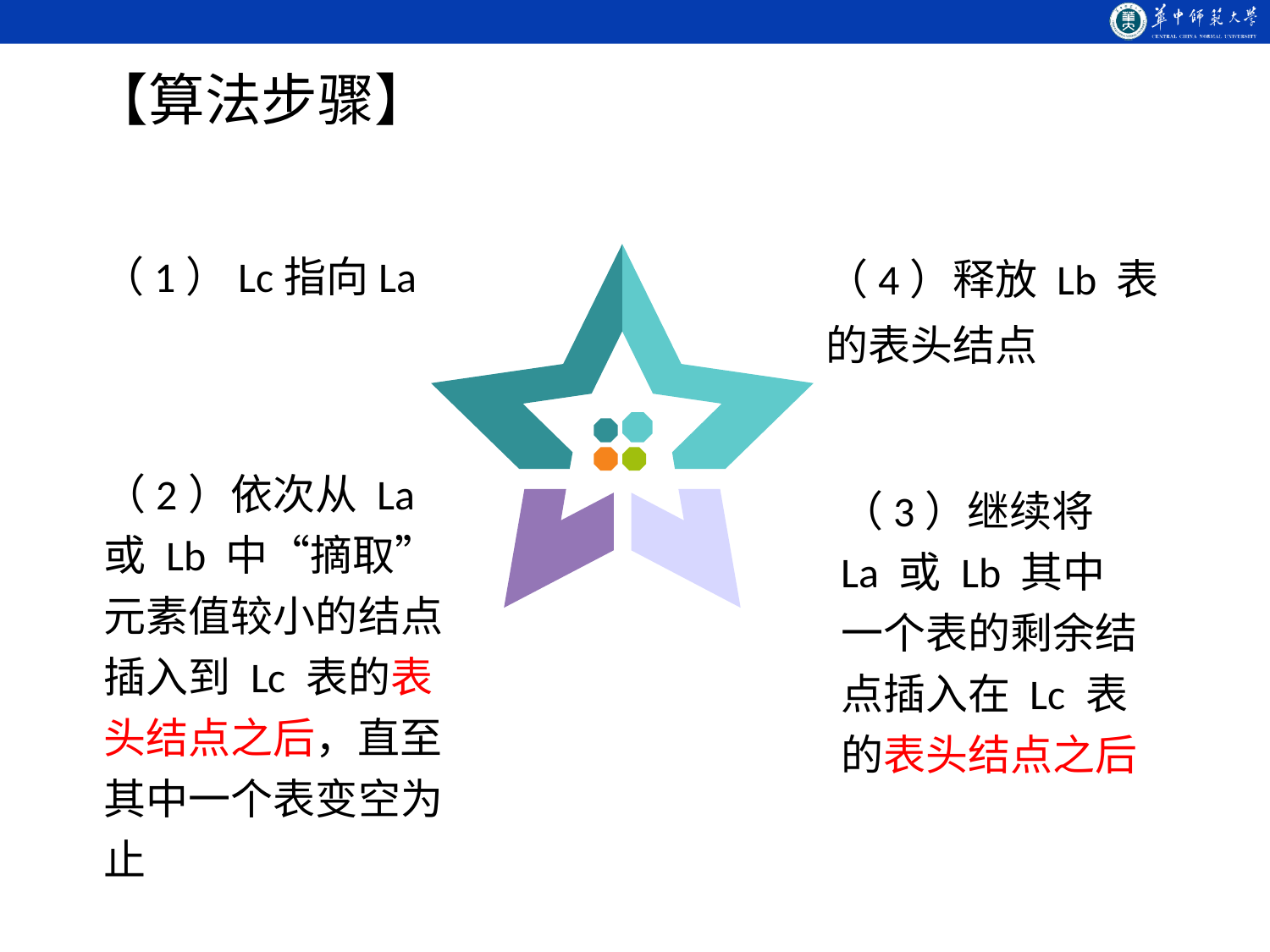

【算法步骤】
（4）释放 Lb 表的表头结点
（1）Lc指向La

（2）依次从 La 或 Lb 中“摘取”元素值较小的结点插入到 Lc 表的表头结点之后，直至其中一个表变空为止
（3）继续将 La 或 Lb 其中一个表的剩余结点插入在 Lc 表的表头结点之后